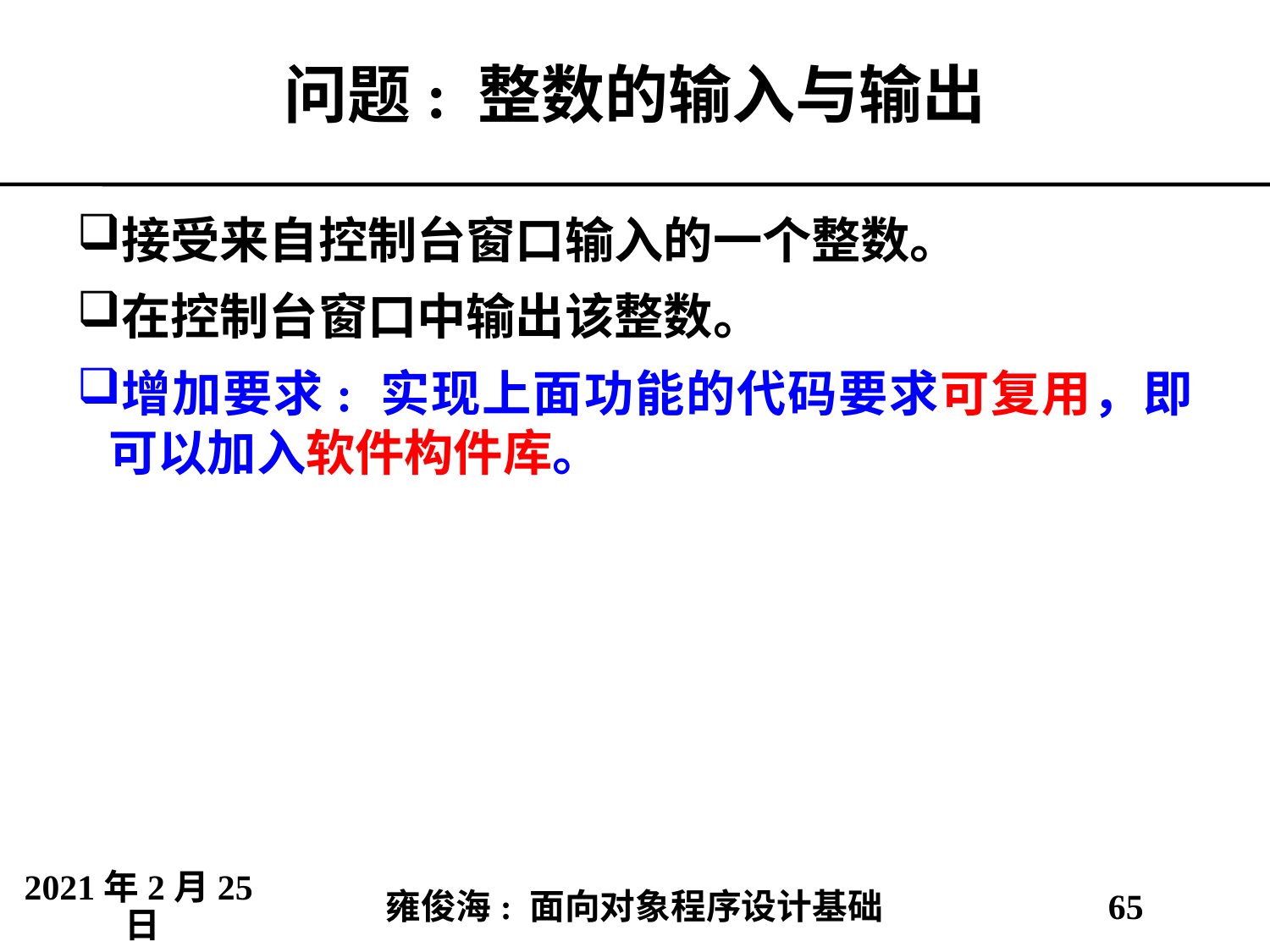

# 问题: 整数的输入与输出

接受来自控制台窗口输入的一个整数。
在控制台窗口中输出该整数。
增加要求: 实现上面功能的代码要求可复用，即可以加入软件构件库。
2021年2月25日
雍俊海: 面向对象程序设计基础
65